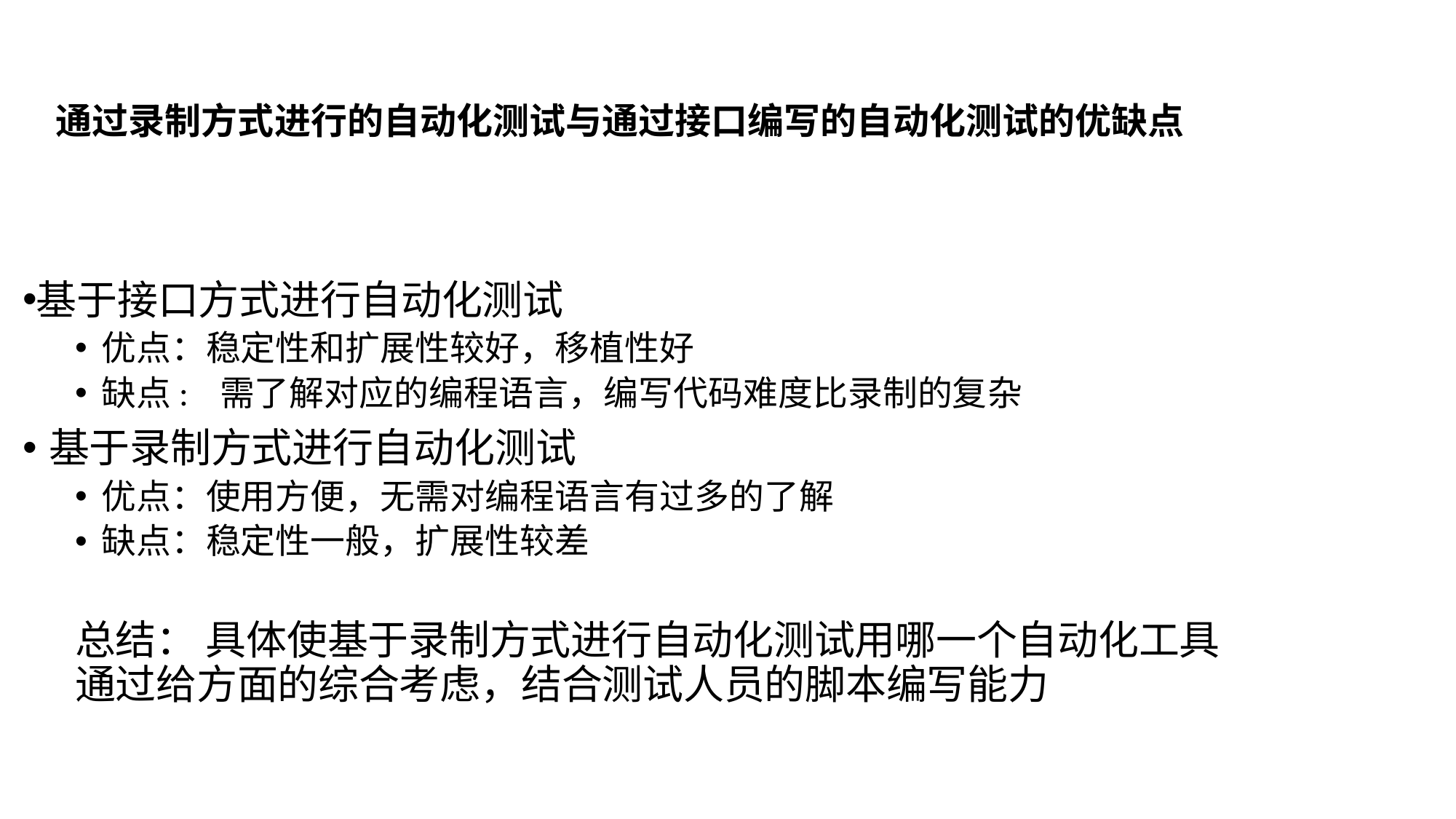

# 通过录制方式进行的自动化测试与通过接口编写的自动化测试的优缺点

基于接口方式进行自动化测试
优点：稳定性和扩展性较好，移植性好
缺点:   需了解对应的编程语言，编写代码难度比录制的复杂
基于录制方式进行自动化测试
优点：使用方便，无需对编程语言有过多的了解
缺点：稳定性一般，扩展性较差

总结： 具体使基于录制方式进行自动化测试用哪一个自动化工具通过给方面的综合考虑，结合测试人员的脚本编写能力